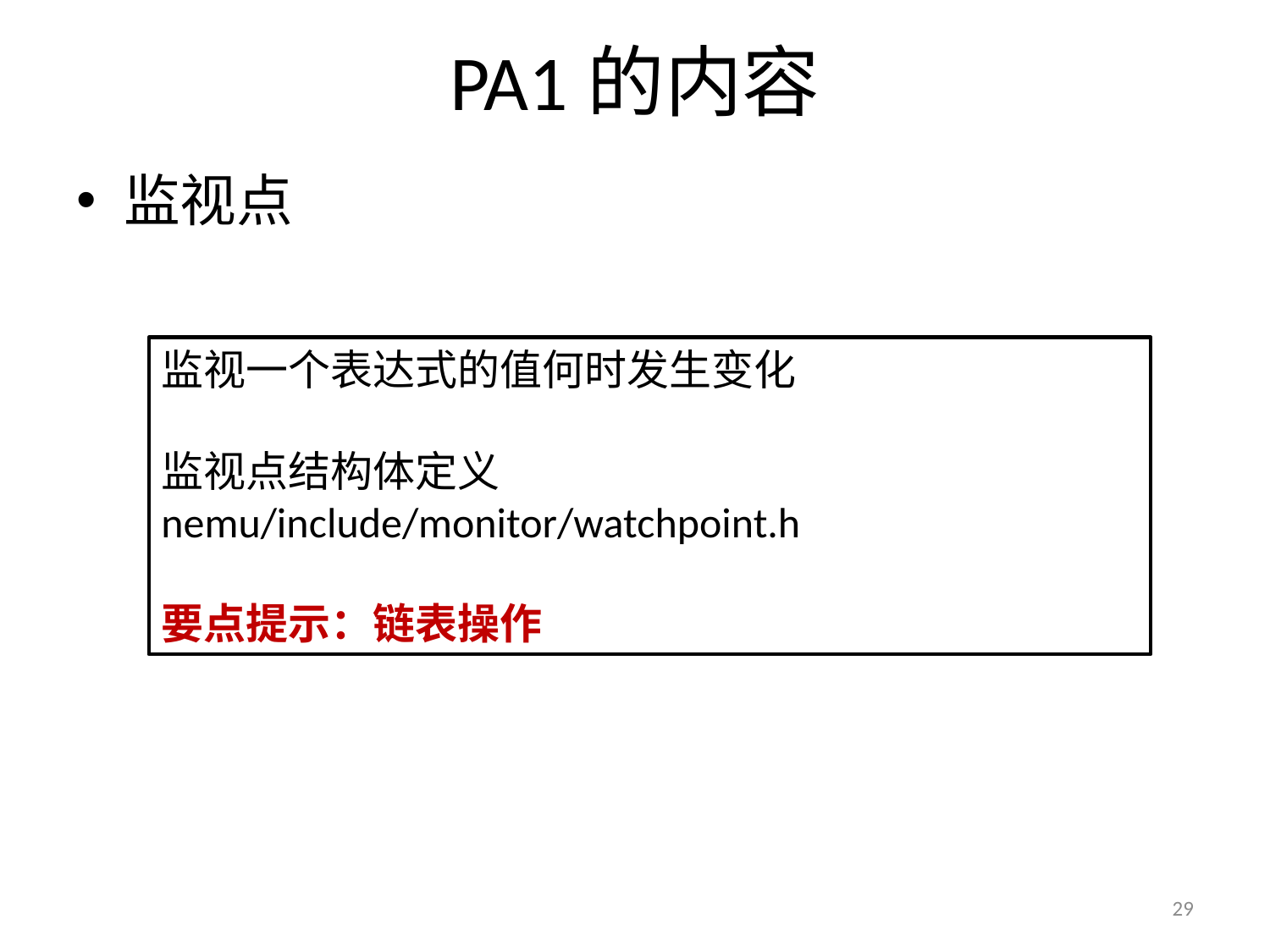

# PA1的内容
监视点

监视一个表达式的值何时发生变化

监视点结构体定义
nemu/include/monitor/watchpoint.h

要点提示：链表操作
29